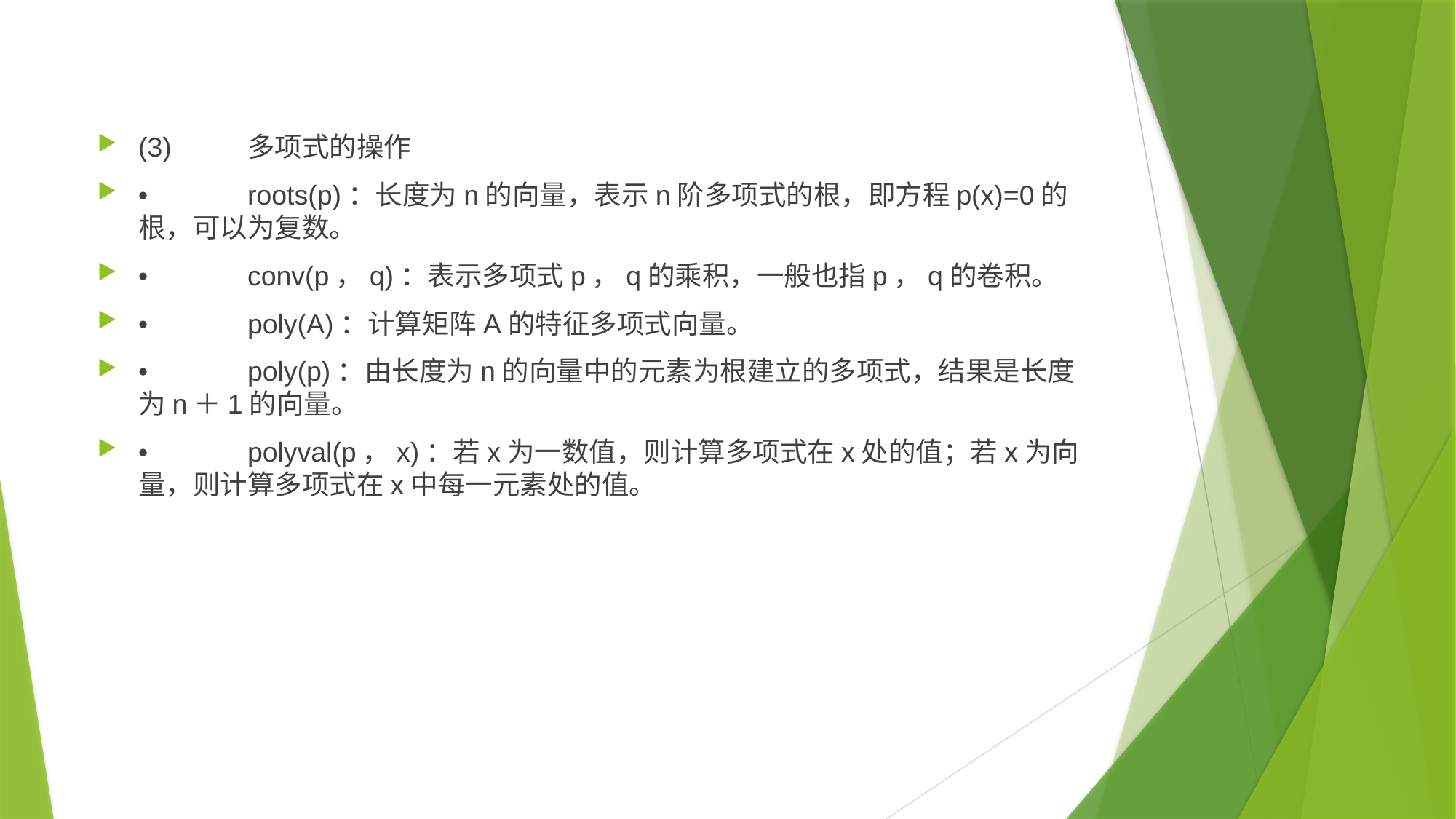

(3)	多项式的操作
•	roots(p)：长度为n的向量，表示n阶多项式的根，即方程p(x)=0的根，可以为复数。
•	conv(p，q)：表示多项式p，q的乘积，一般也指p，q的卷积。
•	poly(A)：计算矩阵A的特征多项式向量。
•	poly(p)：由长度为n的向量中的元素为根建立的多项式，结果是长度为n＋1的向量。
•	polyval(p，x)：若x为一数值，则计算多项式在x处的值；若x为向量，则计算多项式在x中每一元素处的值。